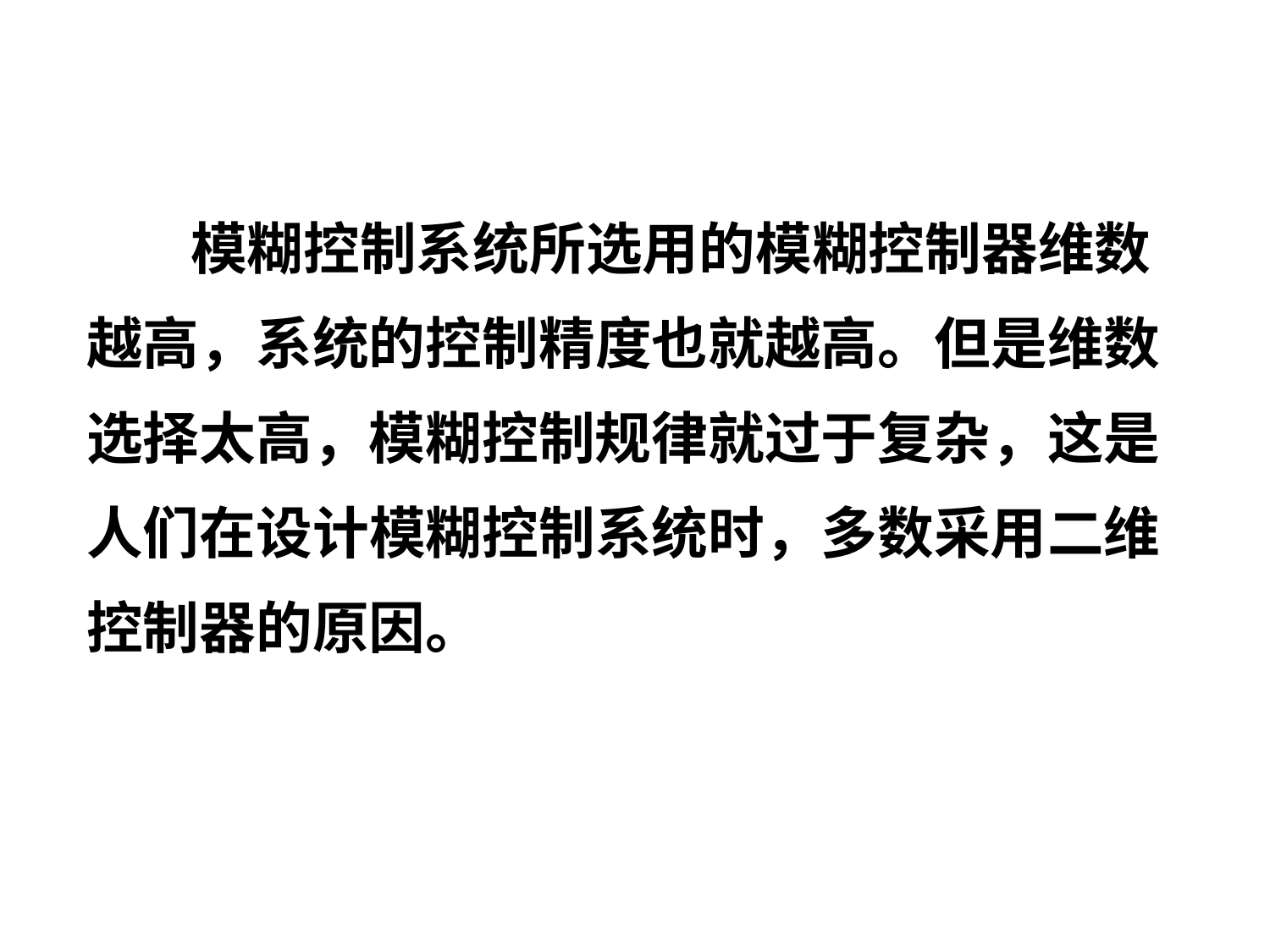

模糊控制系统所选用的模糊控制器维数越高，系统的控制精度也就越高。但是维数选择太高，模糊控制规律就过于复杂，这是人们在设计模糊控制系统时，多数采用二维控制器的原因。